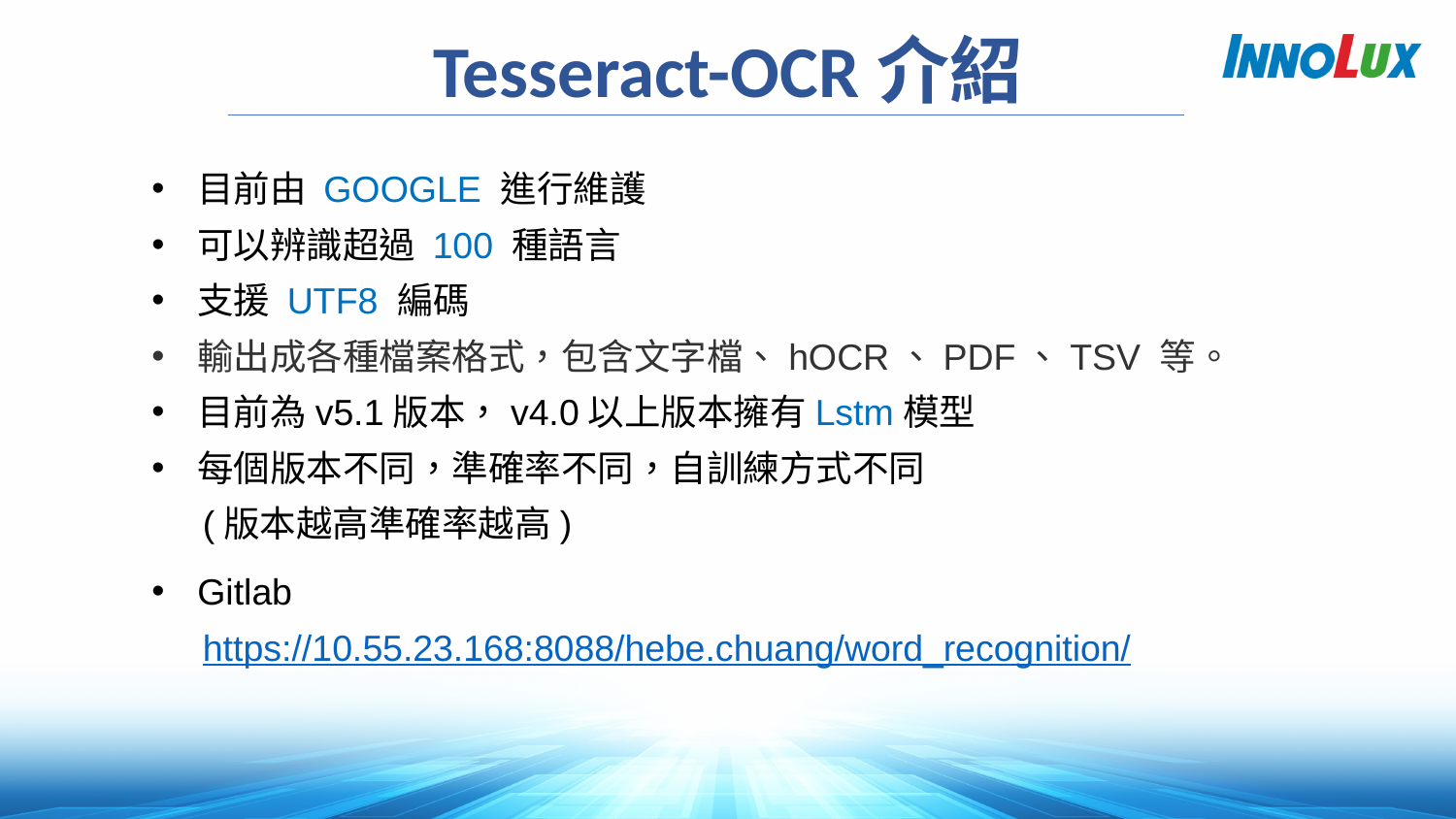

Tesseract-OCR介紹
目前由 GOOGLE 進行維護
可以辨識超過 100 種語言
支援 UTF8 編碼
輸出成各種檔案格式，包含文字檔、hOCR、PDF、TSV 等。
目前為v5.1版本，v4.0以上版本擁有Lstm模型
每個版本不同，準確率不同，自訓練方式不同
     (版本越高準確率越高)
Gitlab
     https://10.55.23.168:8088/hebe.chuang/word_recognition/